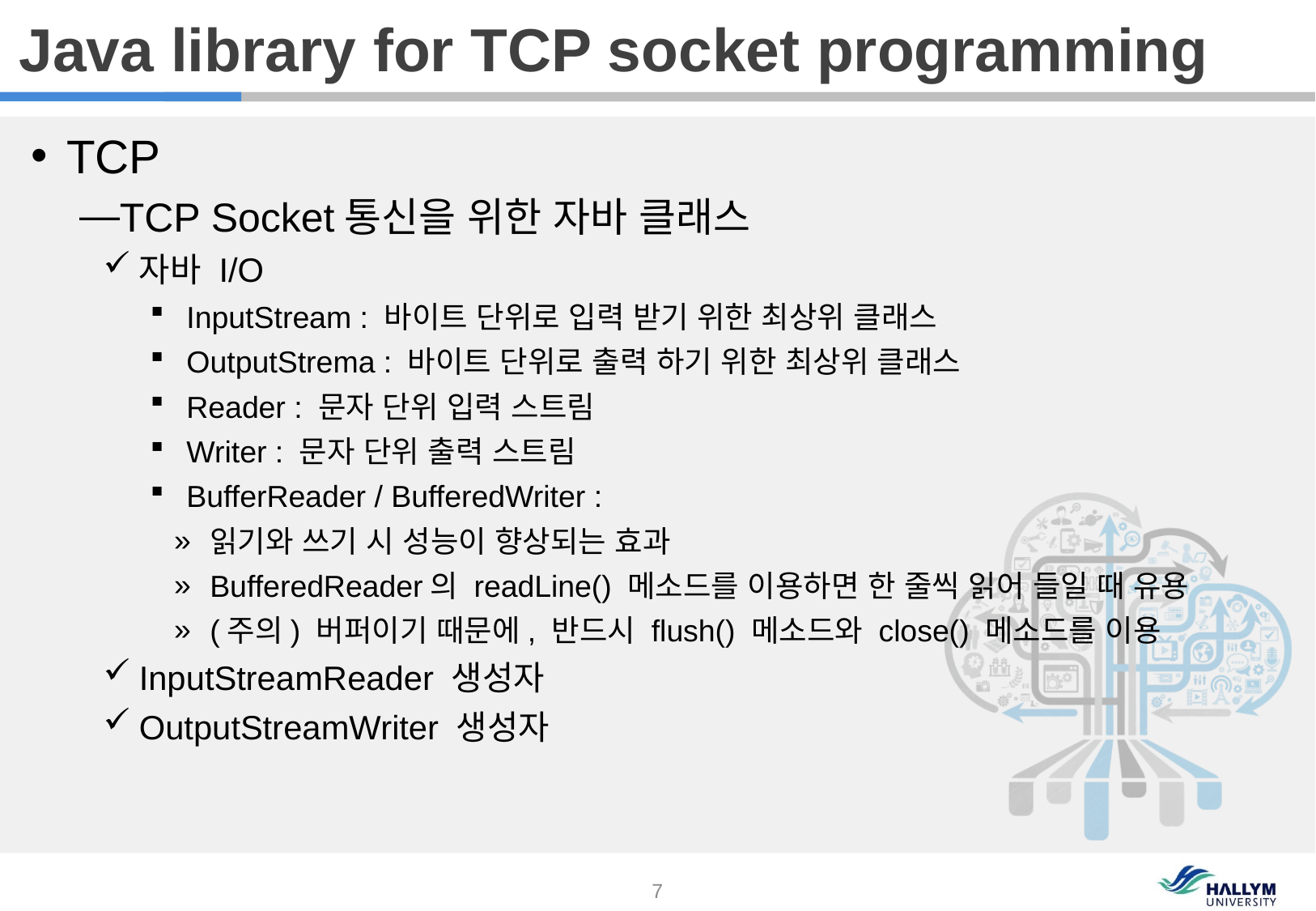

Java library for TCP socket programming
TCP
TCP Socket통신을 위한 자바 클래스
자바 I/O
InputStream : 바이트 단위로 입력 받기 위한 최상위 클래스
OutputStrema : 바이트 단위로 출력 하기 위한 최상위 클래스
Reader : 문자 단위 입력 스트림
Writer : 문자 단위 출력 스트림
BufferReader / BufferedWriter :
읽기와 쓰기 시 성능이 향상되는 효과
BufferedReader의 readLine() 메소드를 이용하면 한 줄씩 읽어 들일 때 유용
(주의) 버퍼이기 때문에, 반드시 flush() 메소드와 close() 메소드를 이용
InputStreamReader 생성자
OutputStreamWriter 생성자

7